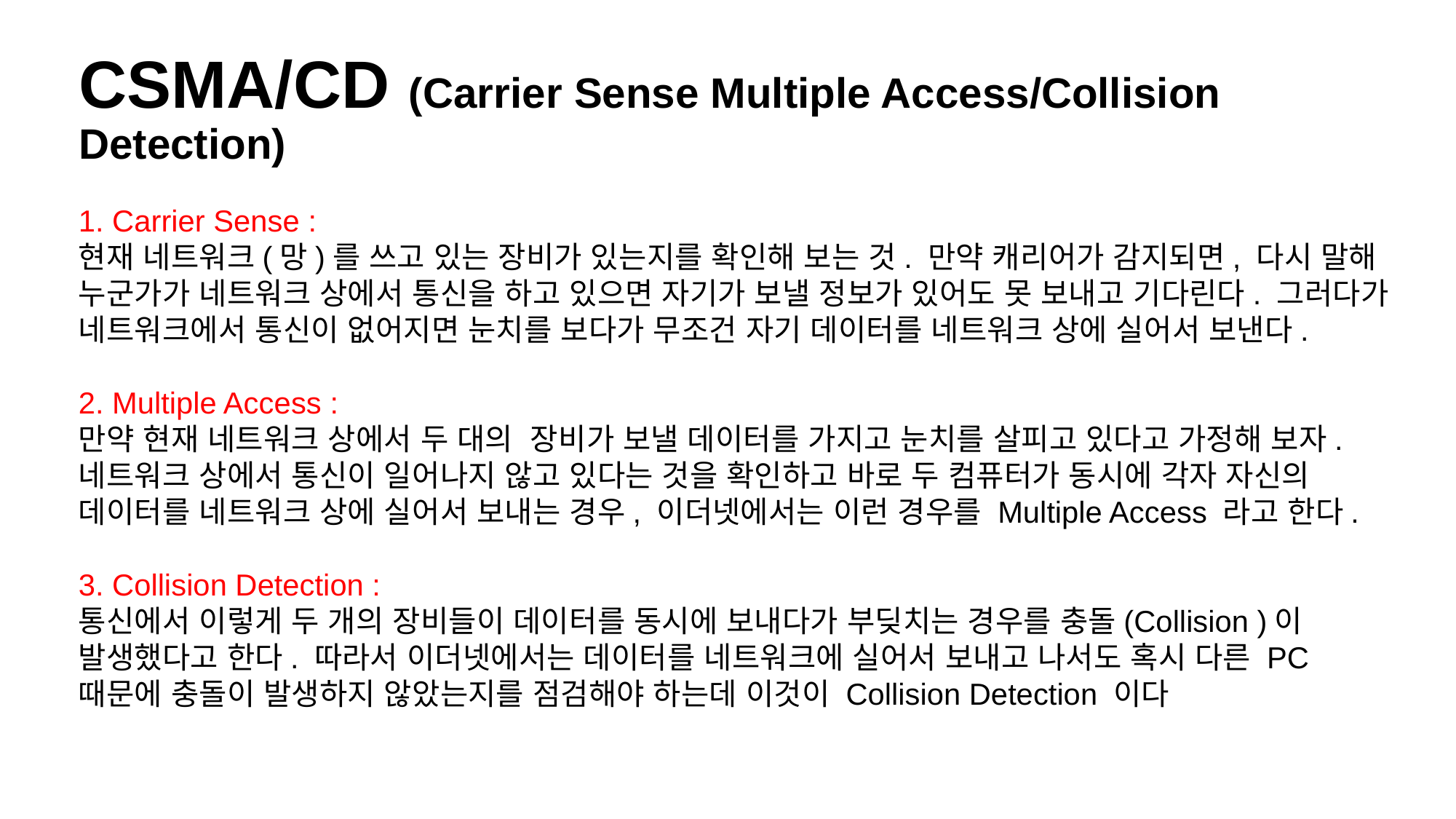

# CSMA/CD (Carrier Sense Multiple Access/Collision Detection)
1. Carrier Sense :
현재 네트워크(망)를 쓰고 있는 장비가 있는지를 확인해 보는 것. 만약 캐리어가 감지되면, 다시 말해 누군가가 네트워크 상에서 통신을 하고 있으면 자기가 보낼 정보가 있어도 못 보내고 기다린다. 그러다가 네트워크에서 통신이 없어지면 눈치를 보다가 무조건 자기 데이터를 네트워크 상에 실어서 보낸다.
2. Multiple Access :
만약 현재 네트워크 상에서 두 대의  장비가 보낼 데이터를 가지고 눈치를 살피고 있다고 가정해 보자.  네트워크 상에서 통신이 일어나지 않고 있다는 것을 확인하고 바로 두 컴퓨터가 동시에 각자 자신의 데이터를 네트워크 상에 실어서 보내는 경우, 이더넷에서는 이런 경우를 Multiple Access 라고 한다.
3. Collision Detection :
통신에서 이렇게 두 개의 장비들이 데이터를 동시에 보내다가 부딪치는 경우를 충돌(Collision )이 발생했다고 한다. 따라서 이더넷에서는 데이터를 네트워크에 실어서 보내고 나서도 혹시 다른 PC 때문에 충돌이 발생하지 않았는지를 점검해야 하는데 이것이 Collision Detection 이다